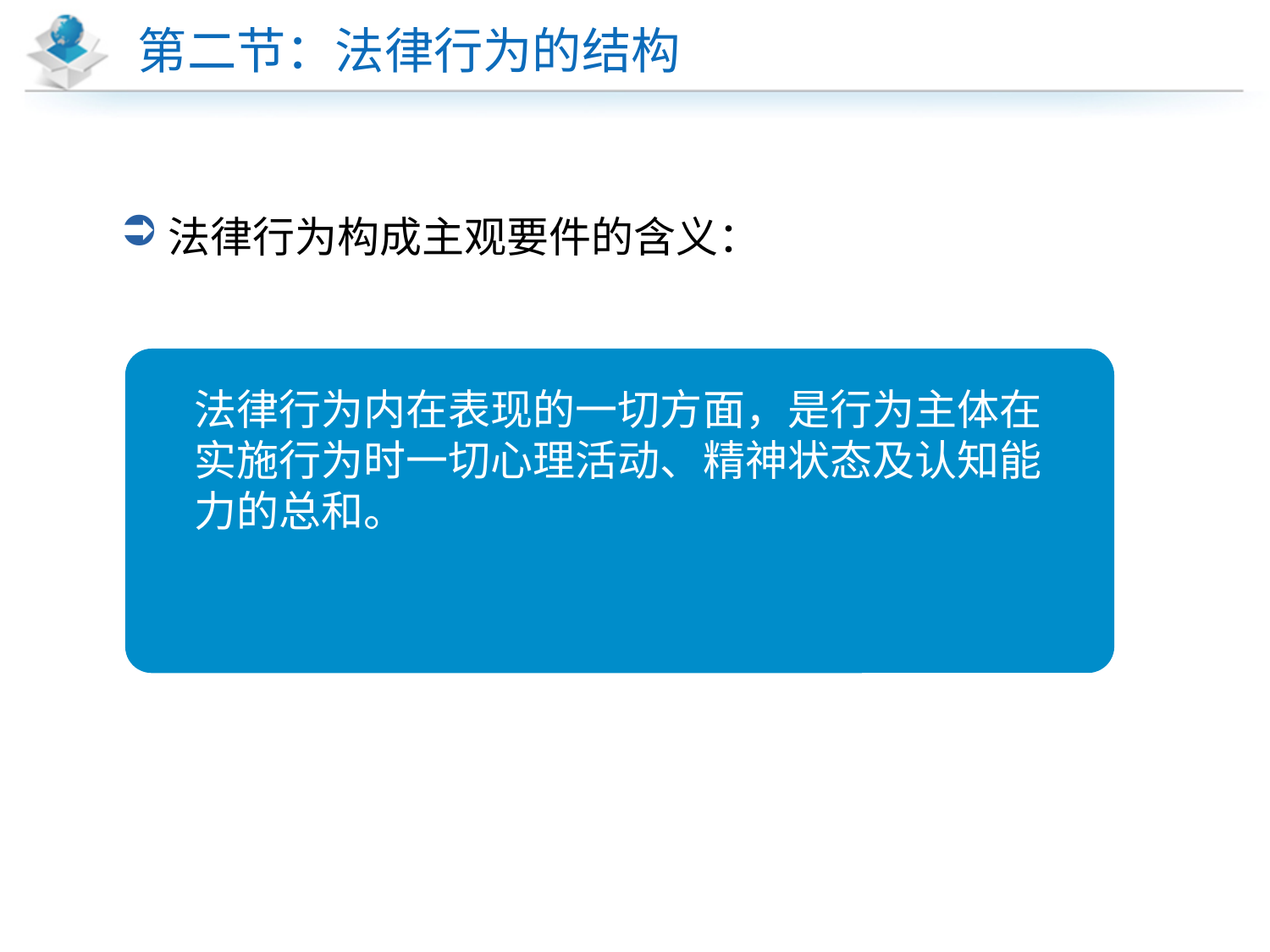

# 第二节：法律行为的结构
法律行为构成主观要件的含义：

法律行为内在表现的一切方面，是行为主体在实施行为时一切心理活动、精神状态及认知能力的总和。